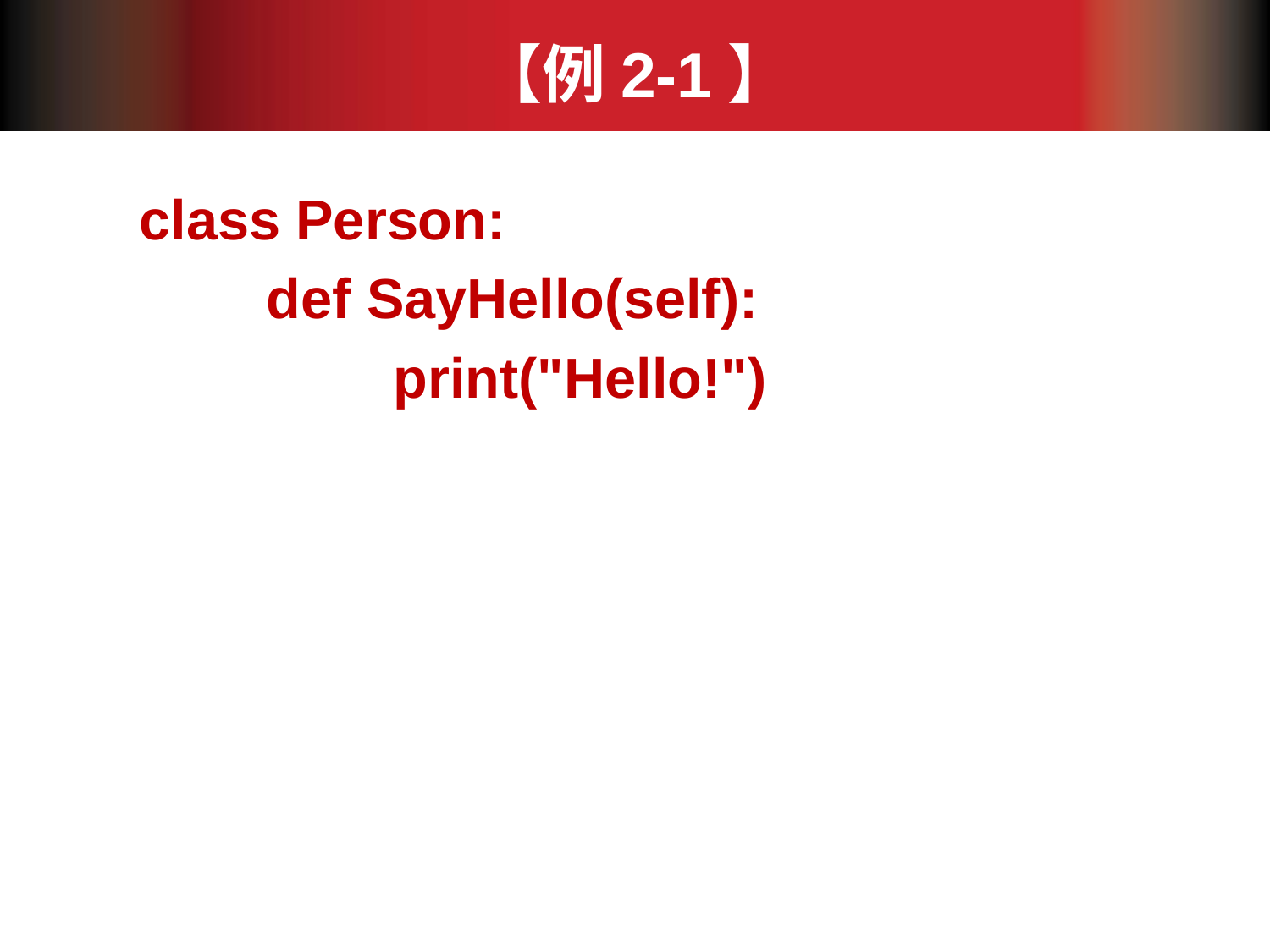

# 【例2-1】
class Person:
	def SayHello(self):
		print("Hello!")